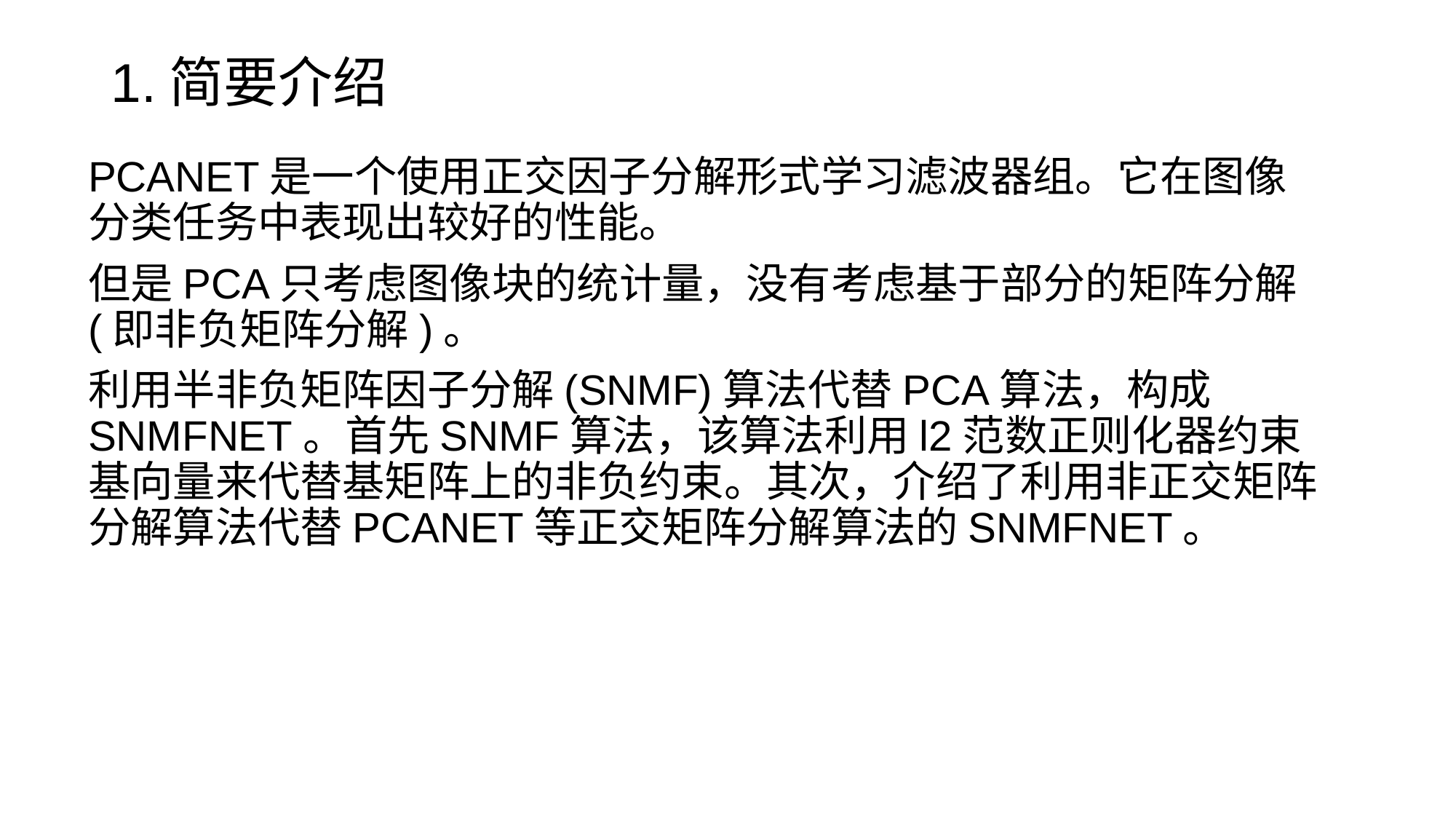

# 1.简要介绍
PCANET是一个使用正交因子分解形式学习滤波器组。它在图像分类任务中表现出较好的性能。
但是PCA只考虑图像块的统计量，没有考虑基于部分的矩阵分解(即非负矩阵分解)。
利用半非负矩阵因子分解(SNMF)算法代替PCA算法，构成SNMFNET。首先SNMF算法，该算法利用l2范数正则化器约束基向量来代替基矩阵上的非负约束。其次，介绍了利用非正交矩阵分解算法代替PCANET等正交矩阵分解算法的SNMFNET。